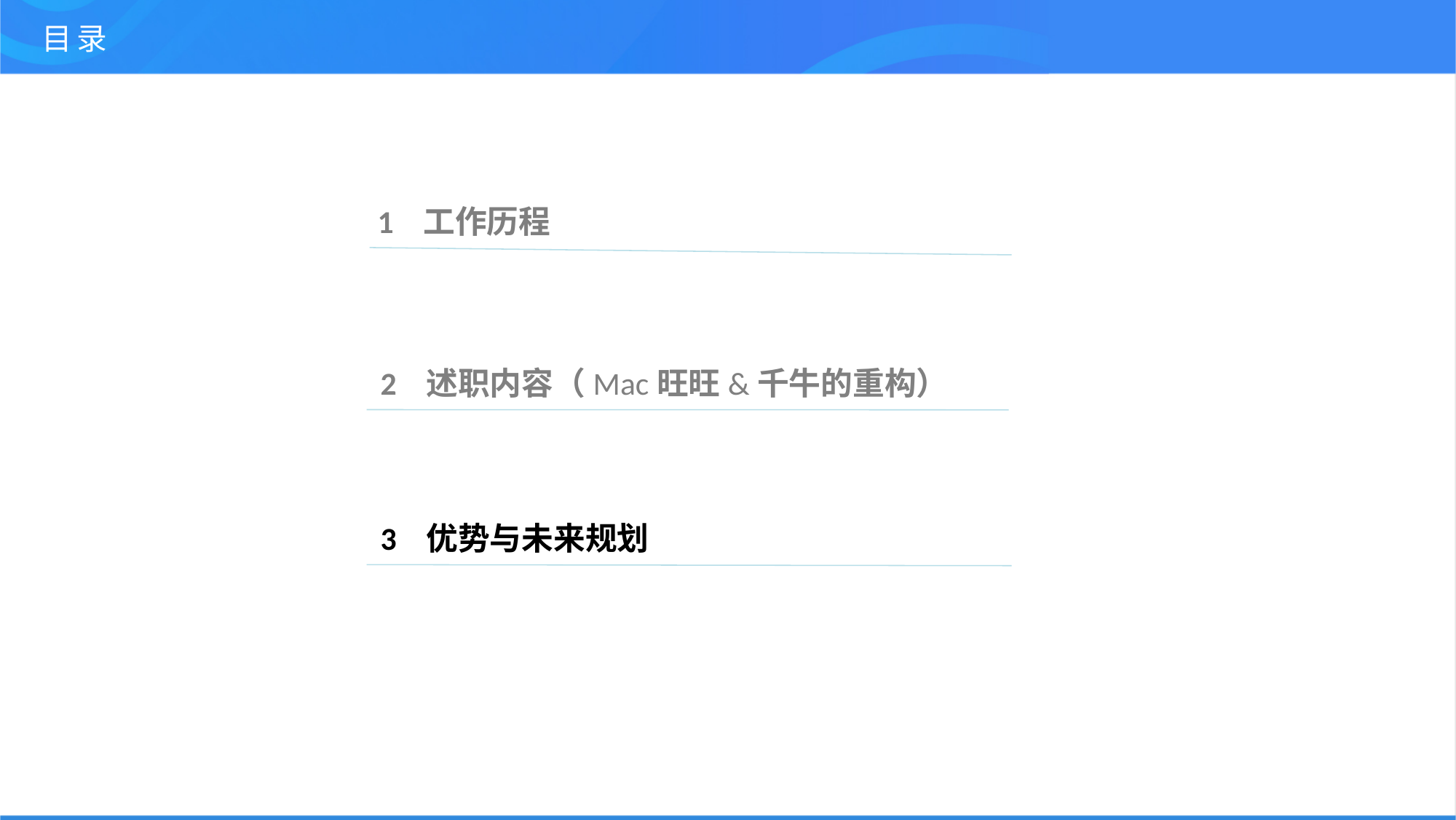

目录
1   工作历程

点击此处加入副标题
2   述职内容（Mac旺旺&千牛的重构）
3   优势与未来规划